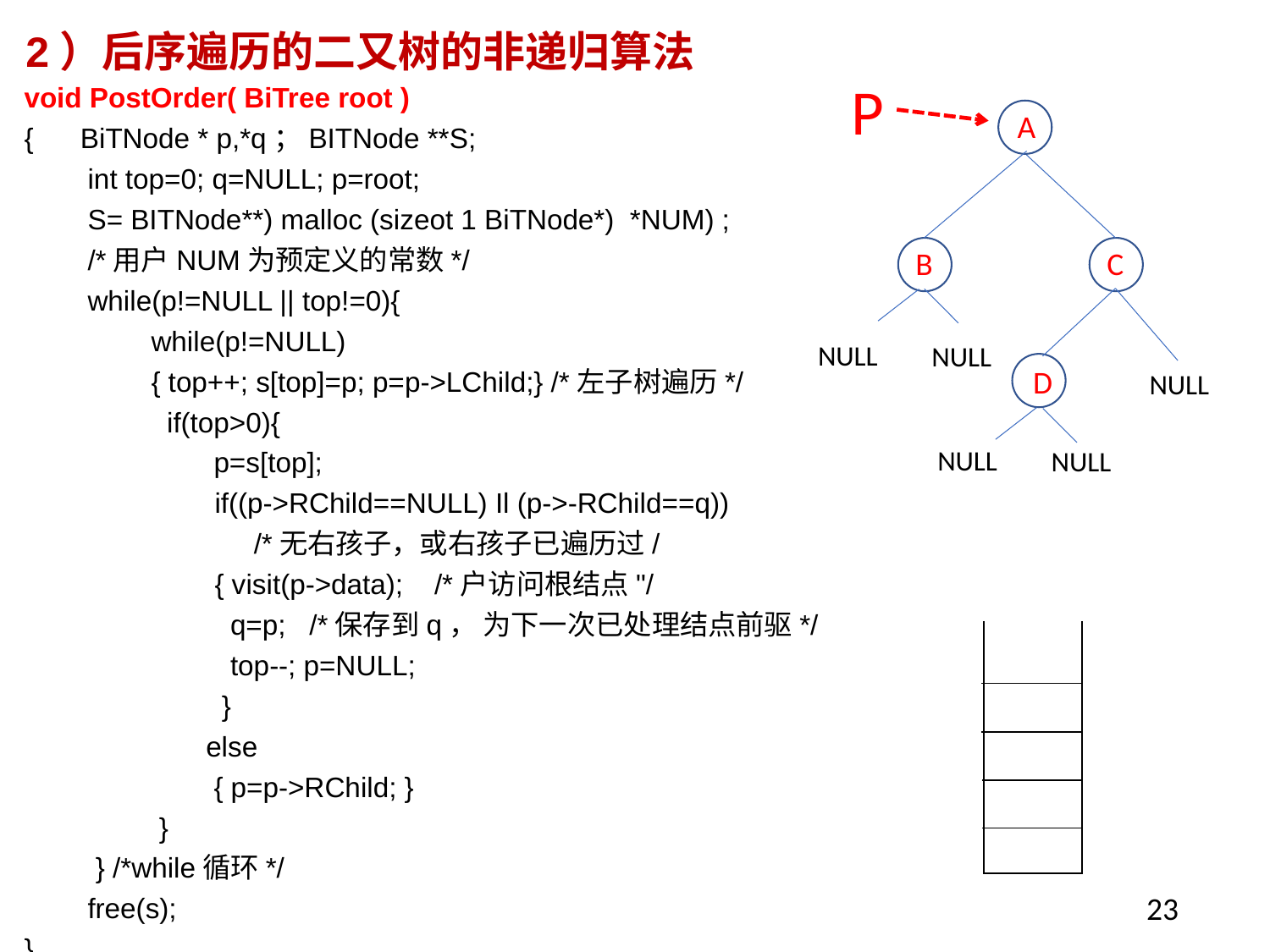

2）后序遍历的二又树的非递归算法
P
void PostOrder( BiTree root )
{      BiTNode * p,*q；BITNode **S;
int top=0; q=NULL; p=root;
S= BITNode**) malloc (sizeot 1 BiTNode*)  *NUM) ;
/*用户NUM为预定义的常数*/
while(p!=NULL || top!=0){
while(p!=NULL)
{ top++; s[top]=p; p=p->LChild;} /*左子树遍历*/
  if(top>0){
        p=s[top];
if((p->RChild==NULL) Il (p->-RChild==q))
     /*无右孩子，或右孩子已遍历过/
{ visit(p->data);    /*户访问根结点"/
  q=p;   /*保存到q， 为下一次已处理结点前驱*/
  top--; p=NULL;
         }
       else
        { p=p->RChild; }
 }
 } /*while循环*/
free(s);
}

A

B

C
NULL
NULL

D
NULL
NULL
NULL
|  |
| --- |
23